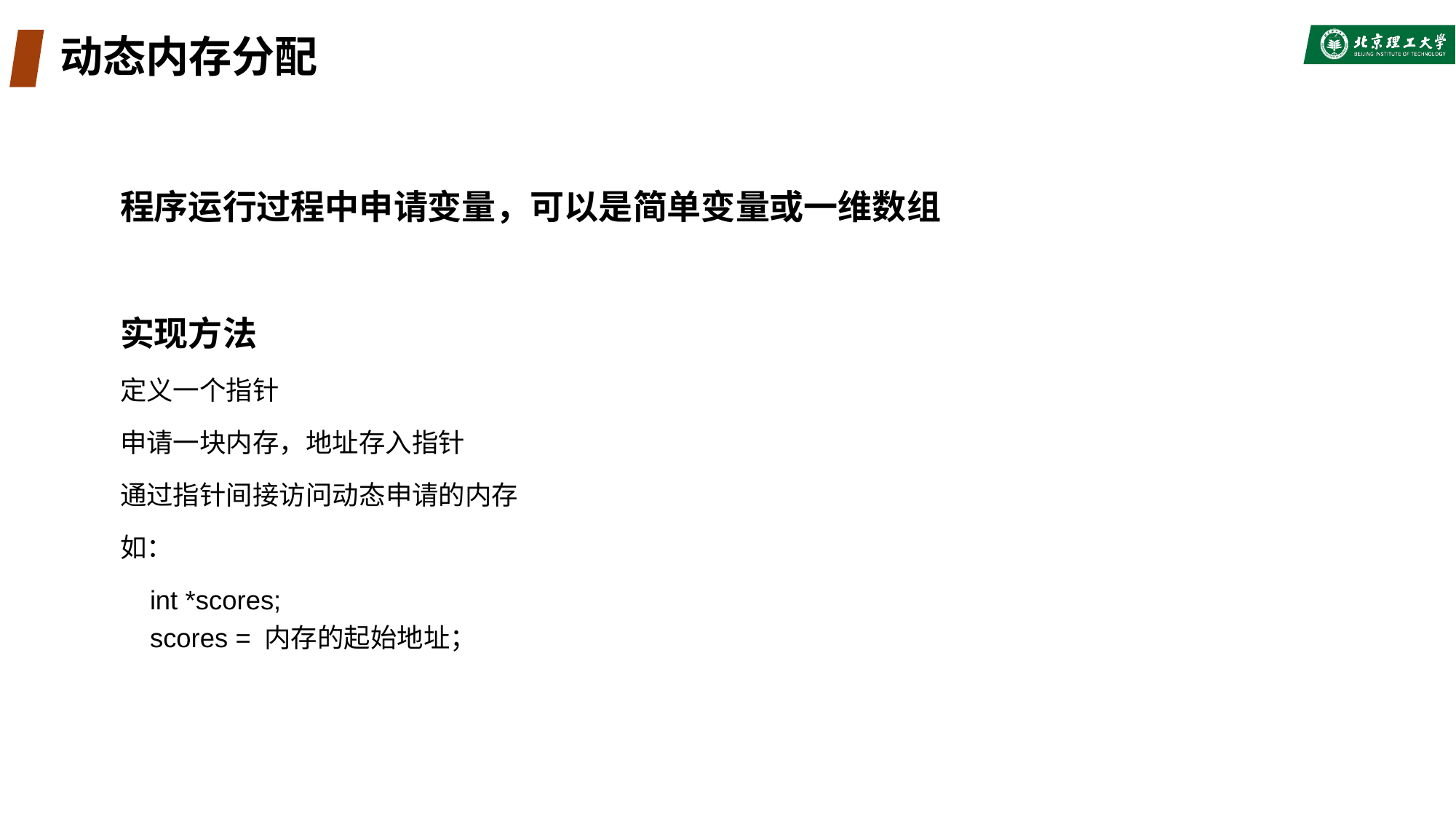

# 动态内存分配
程序运行过程中申请变量，可以是简单变量或一维数组

实现方法
定义一个指针
申请一块内存，地址存入指针
通过指针间接访问动态申请的内存
如：
    int *scores;
    scores = 内存的起始地址；